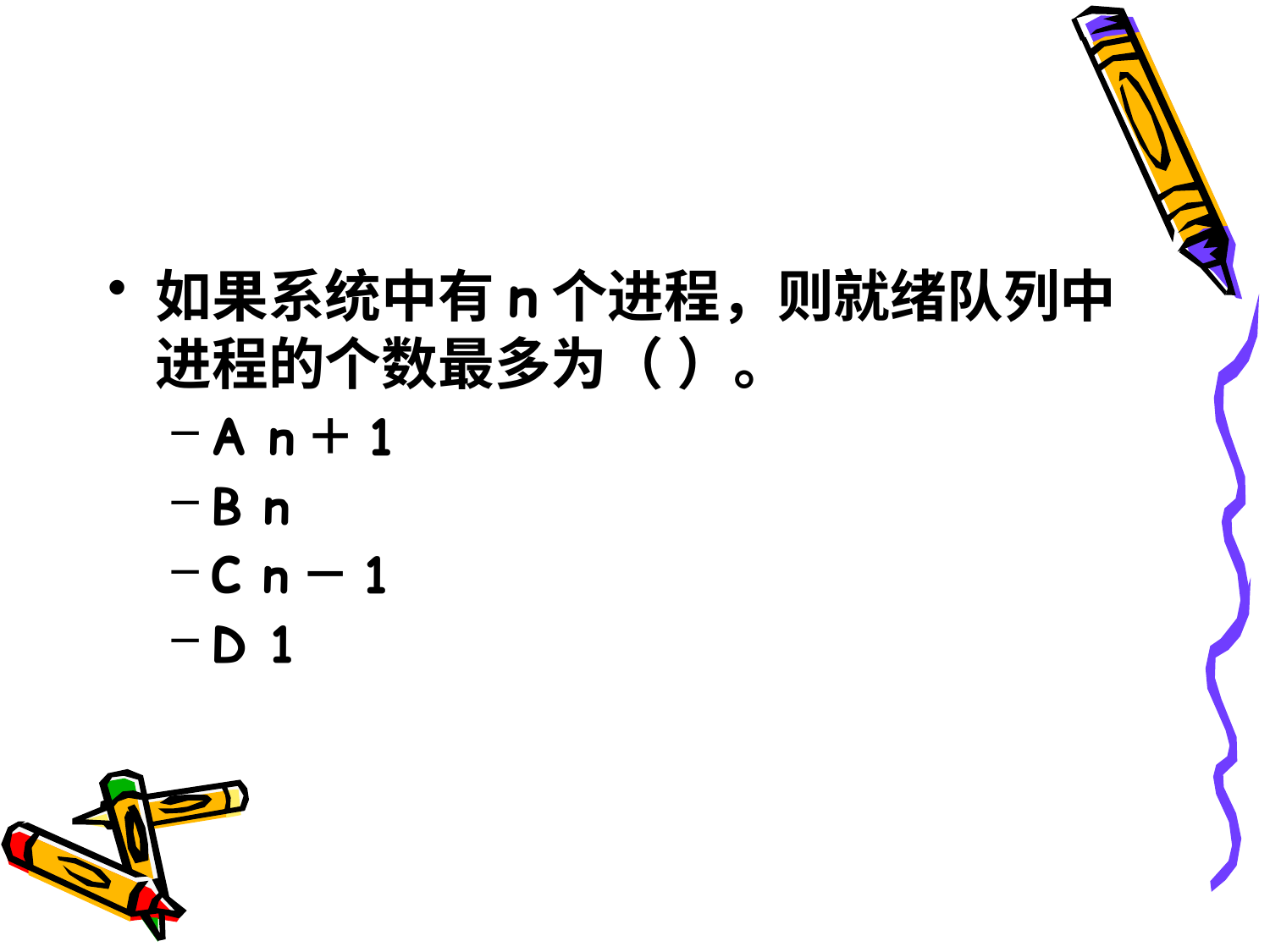

#
如果系统中有n个进程，则就绪队列中进程的个数最多为（ ）。
A n＋1
B n
C n－1
D 1